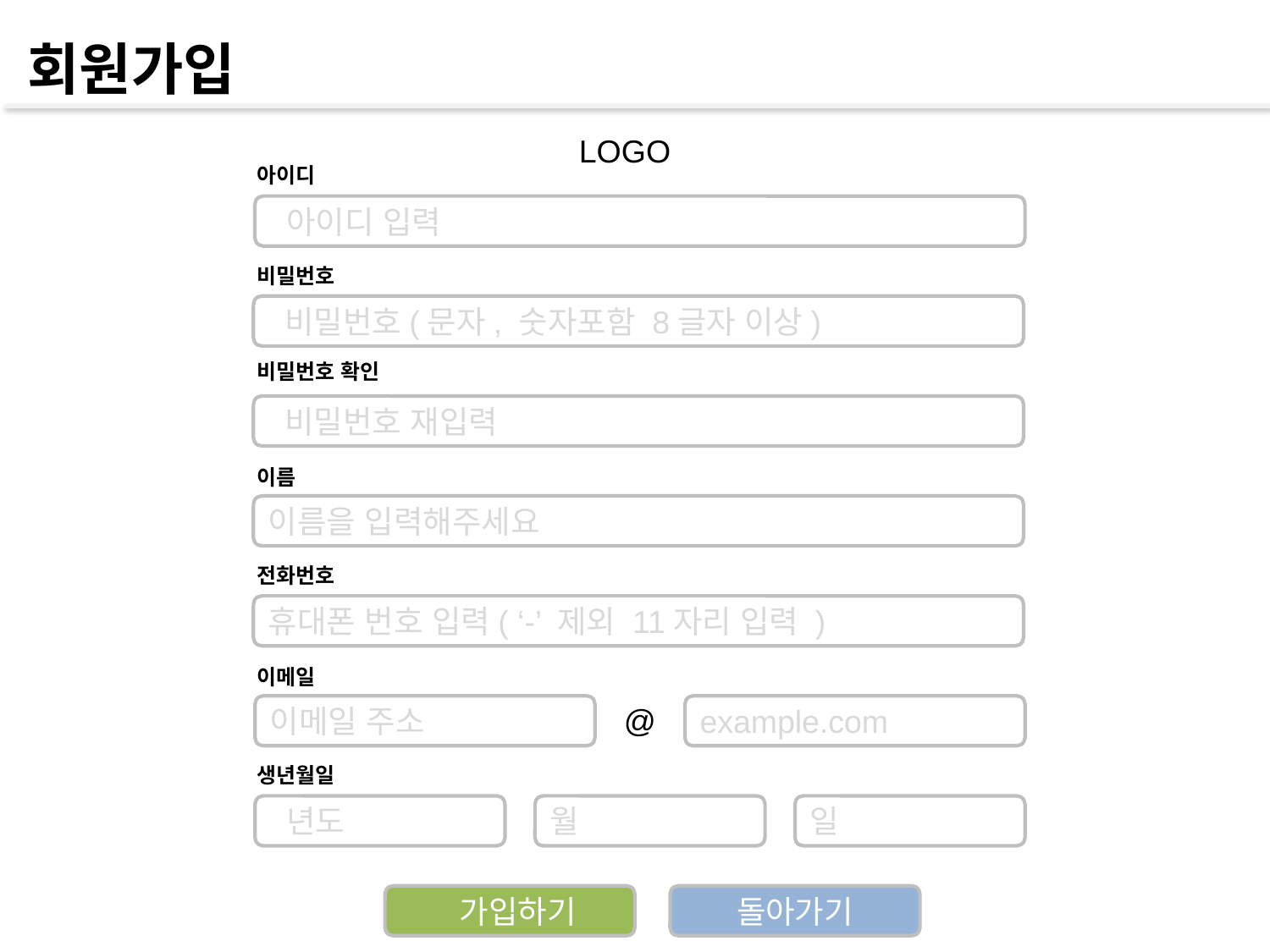

회원가입
LOGO
아이디
 아이디 입력
비밀번호
 비밀번호(문자, 숫자포함 8글자 이상)
비밀번호 확인
 비밀번호 재입력
이름
이름을 입력해주세요
전화번호
휴대폰 번호 입력( ‘-’ 제외 11자리 입력 )
이메일
@
이메일 주소
example.com
생년월일
 년도
월
일
 가입하기
돌아가기